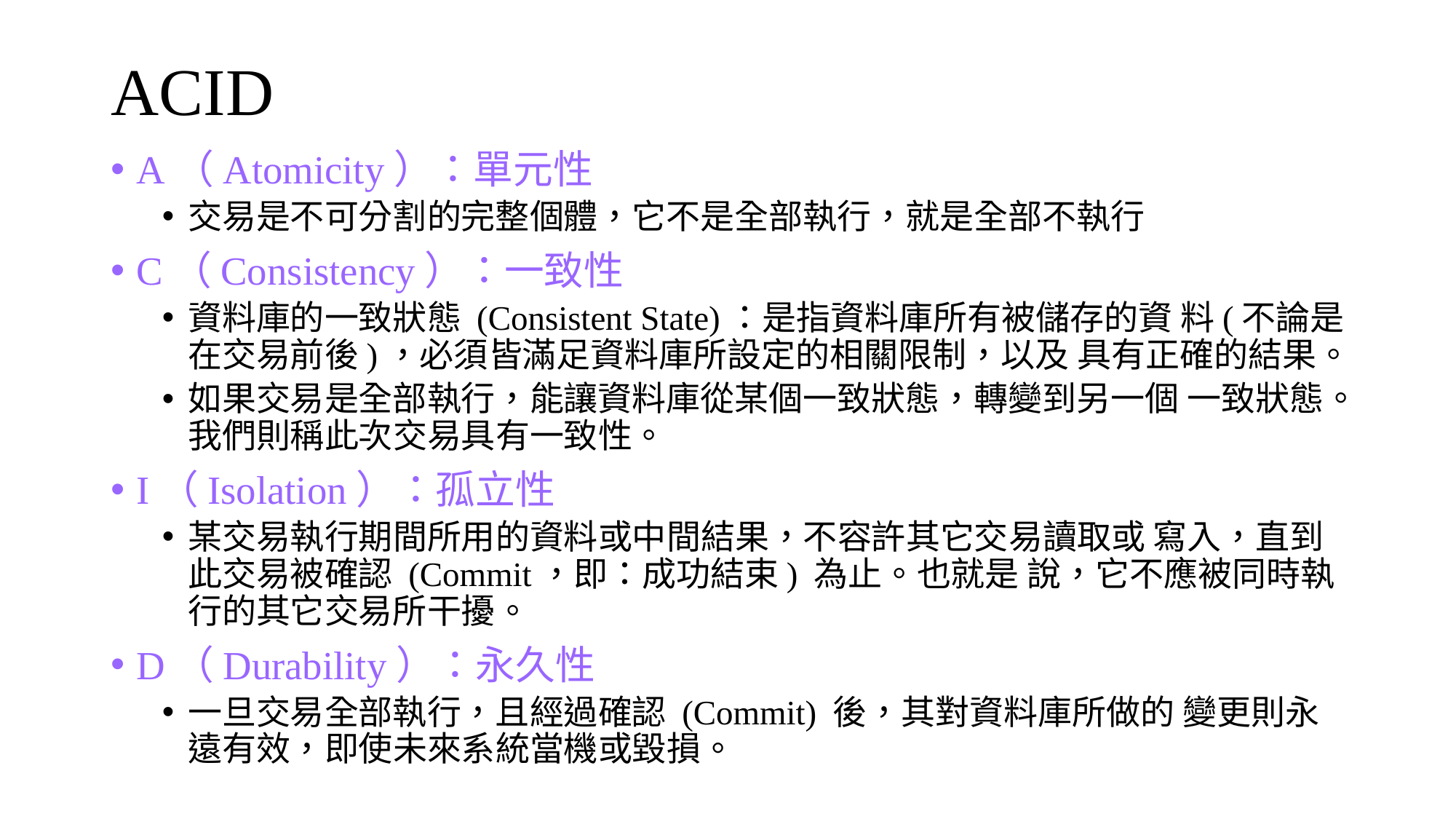

# ACID
A（Atomicity）：單元性
交易是不可分割的完整個體，它不是全部執行，就是全部不執行
C（Consistency）：一致性
資料庫的一致狀態 (Consistent State)：是指資料庫所有被儲存的資 料(不論是在交易前後)，必須皆滿足資料庫所設定的相關限制，以及 具有正確的結果。
如果交易是全部執行，能讓資料庫從某個一致狀態，轉變到另一個 一致狀態。我們則稱此次交易具有一致性。
I（Isolation）：孤立性
某交易執行期間所用的資料或中間結果，不容許其它交易讀取或 寫入，直到此交易被確認 (Commit，即：成功結束) 為止。也就是 說，它不應被同時執行的其它交易所干擾。
D（Durability）：永久性
一旦交易全部執行，且經過確認 (Commit) 後，其對資料庫所做的 變更則永遠有效，即使未來系統當機或毀損。